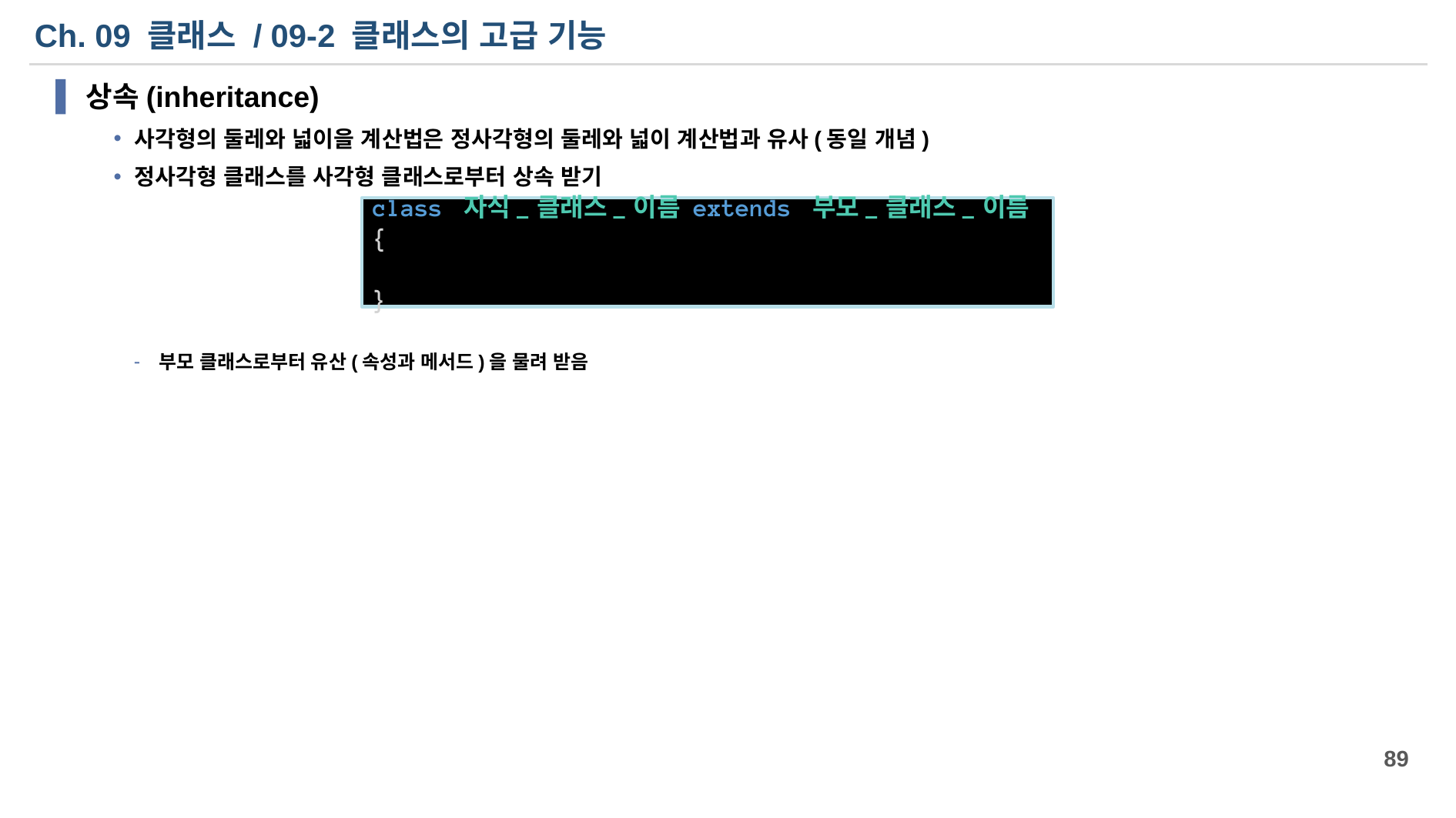

# Ch. 09 클래스 / 09-2 클래스의 고급 기능
상속(inheritance)
사각형의 둘레와 넓이을 계산법은 정사각형의 둘레와 넓이 계산법과 유사(동일 개념)
정사각형 클래스를 사각형 클래스로부터 상속 받기

부모 클래스로부터 유산(속성과 메서드)을 물려 받음

class 자식_클래스_이름 extends 부모_클래스_이름 {
}
89